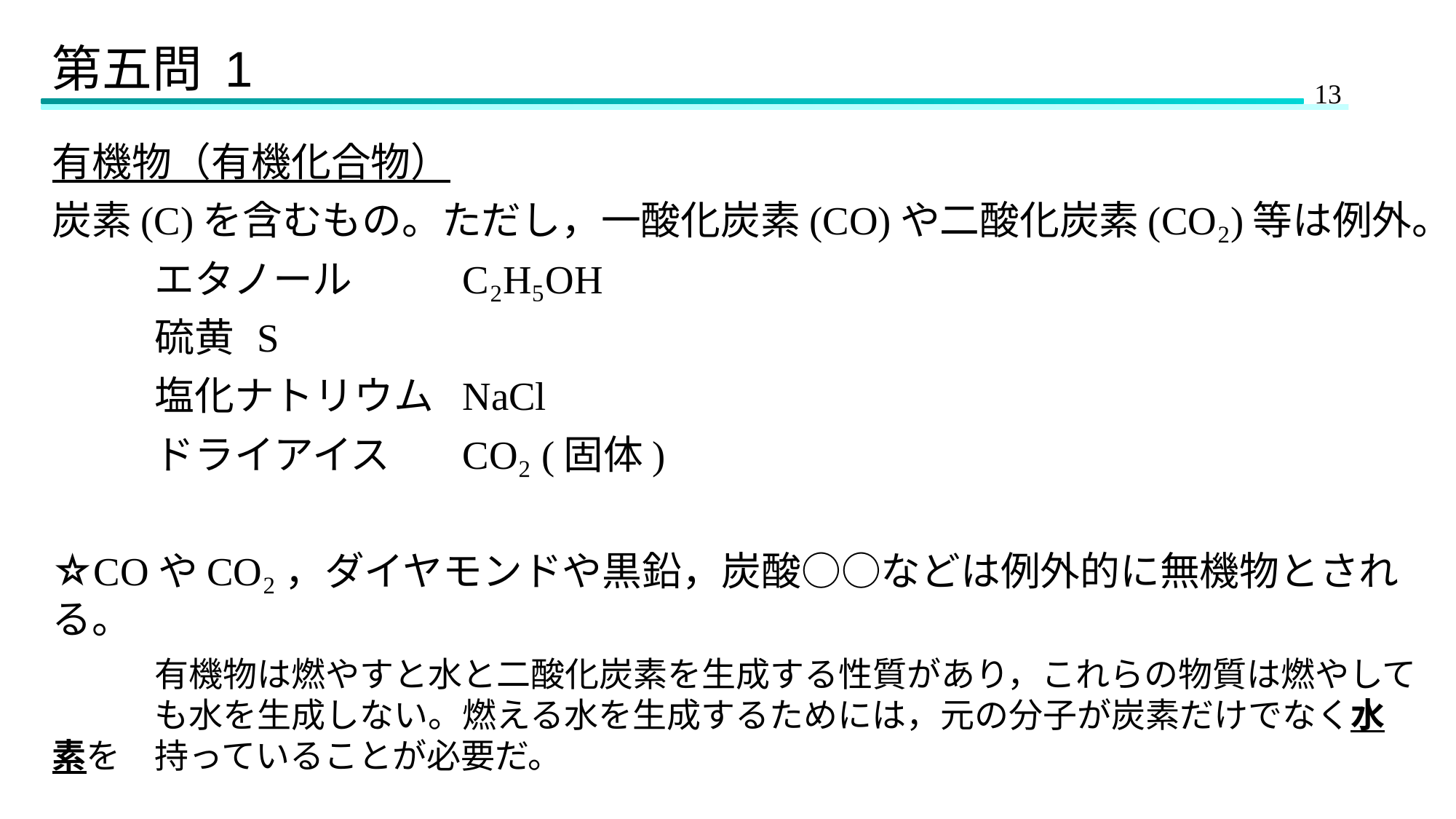

# 第五問 1
有機物（有機化合物）
炭素(C)を含むもの。ただし，一酸化炭素(CO)や二酸化炭素(CO₂)等は例外。
	エタノール 		C₂H₅OH
	硫黄			S
	塩化ナトリウム	NaCl
	ドライアイス		CO₂ (固体)

☆COやCO₂，ダイヤモンドや黒鉛，炭酸○○などは例外的に無機物とされる。
	有機物は燃やすと水と二酸化炭素を生成する性質があり，これらの物質は燃やして	も水を生成しない。燃える水を生成するためには，元の分子が炭素だけでなく水素を	持っていることが必要だ。